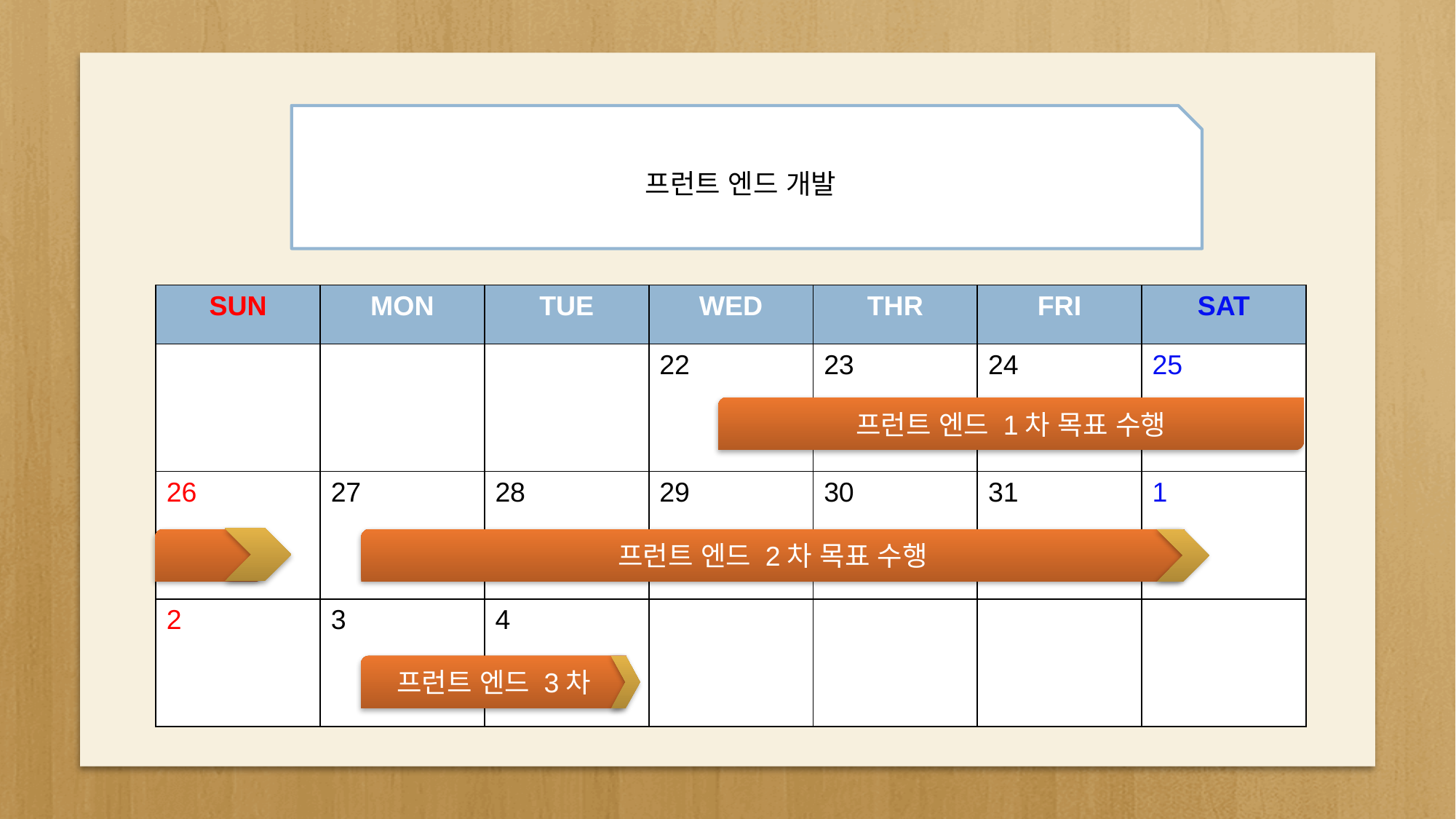

프런트 엔드 개발
| SUN | MON | TUE | WED | THR | FRI | SAT |
| --- | --- | --- | --- | --- | --- | --- |
|  |  |  | 22 | 23 | 24 | 25 |
| 26 | 27 | 28 | 29 | 30 | 31 | 1 |
| 2 | 3 | 4 |  |  |  |  |
프런트 엔드 1차 목표 수행

프런트 엔드 2차 목표 수행

프런트 엔드 3차